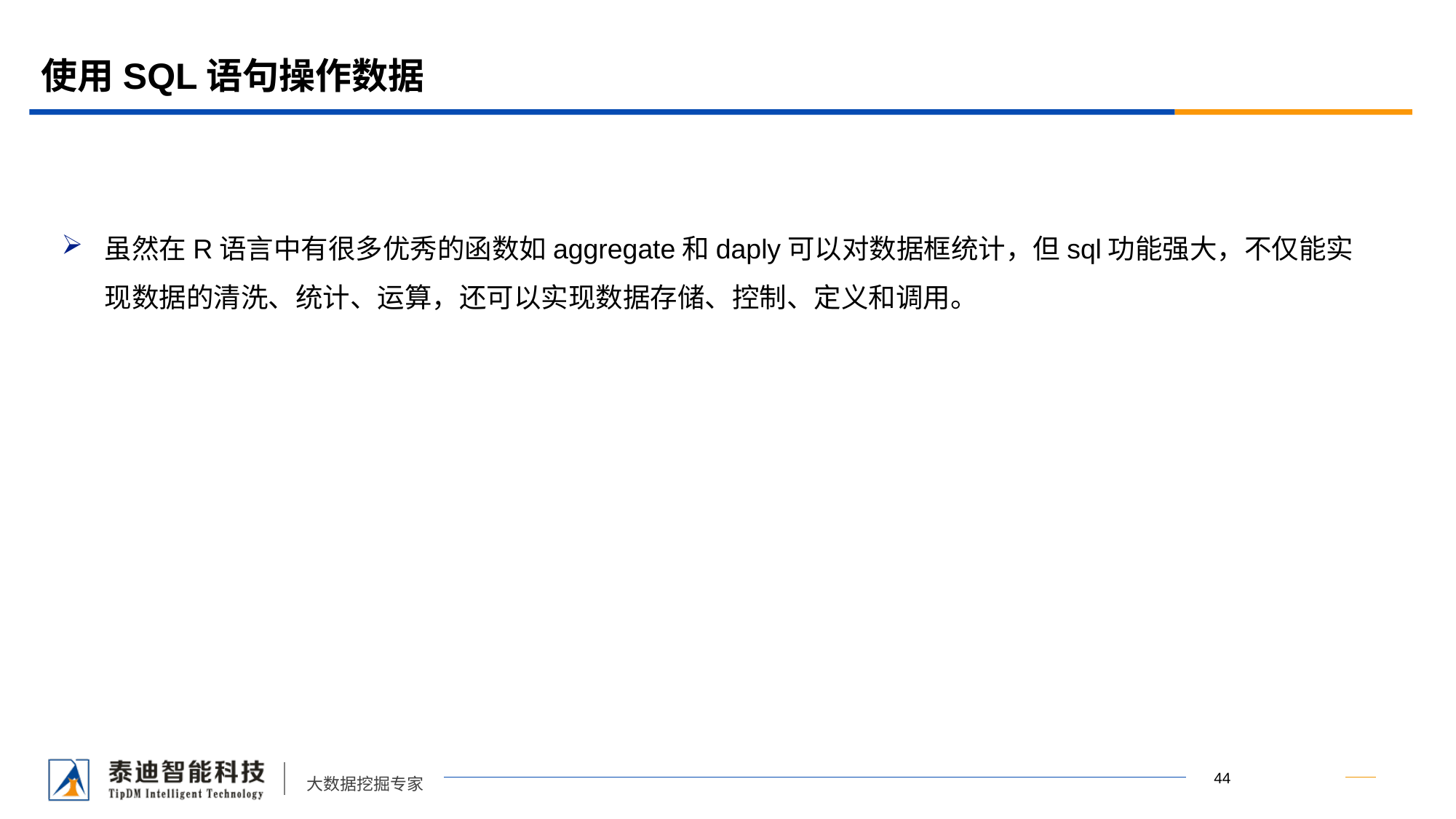

# 使用SQL语句操作数据
虽然在R语言中有很多优秀的函数如aggregate和daply可以对数据框统计，但sql功能强大，不仅能实现数据的清洗、统计、运算，还可以实现数据存储、控制、定义和调用。